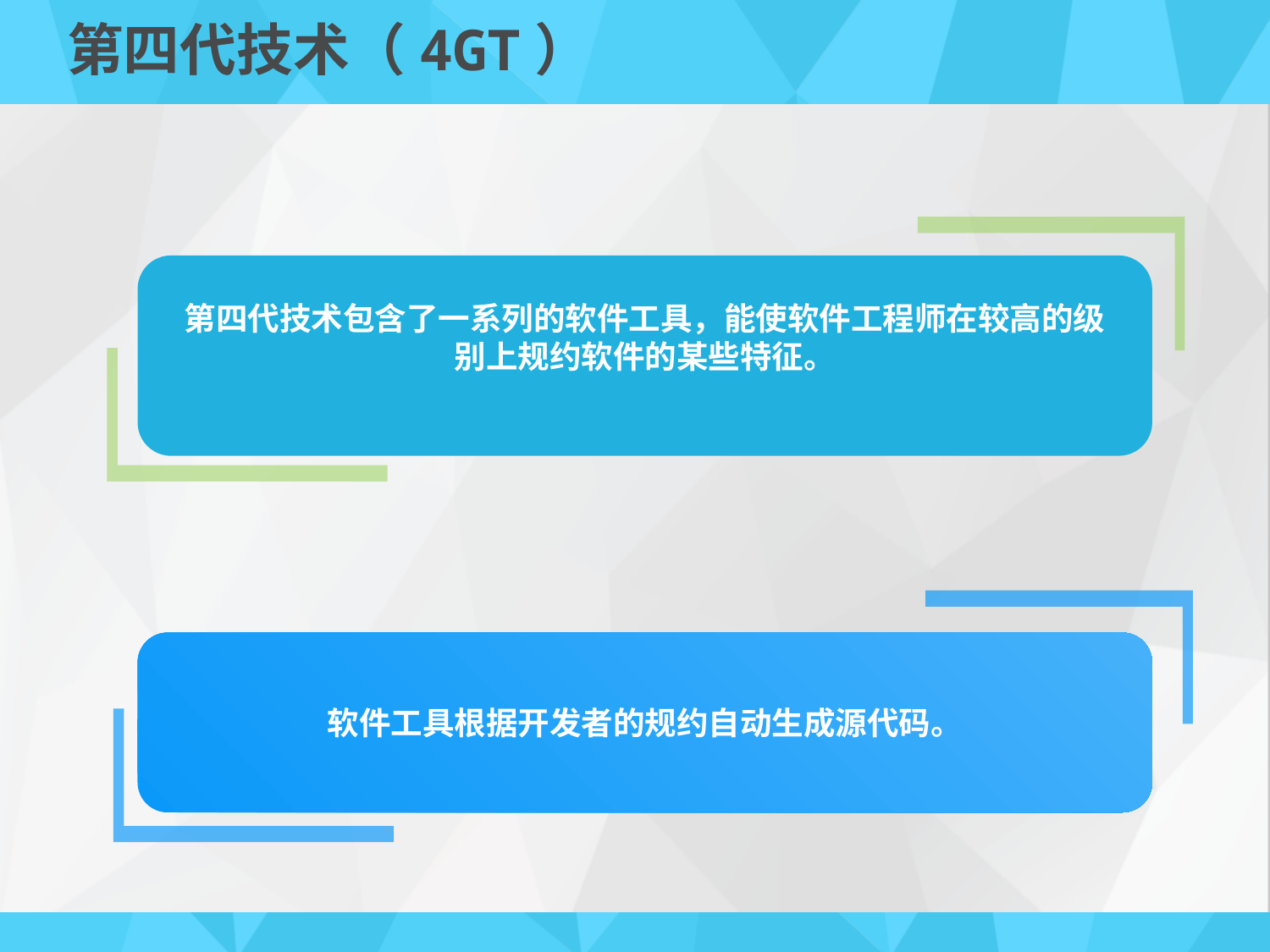

# 第四代技术（4GT）

第四代技术包含了一系列的软件工具，能使软件工程师在较高的级
别上规约软件的某些特征。

软件工具根据开发者的规约自动生成源代码。